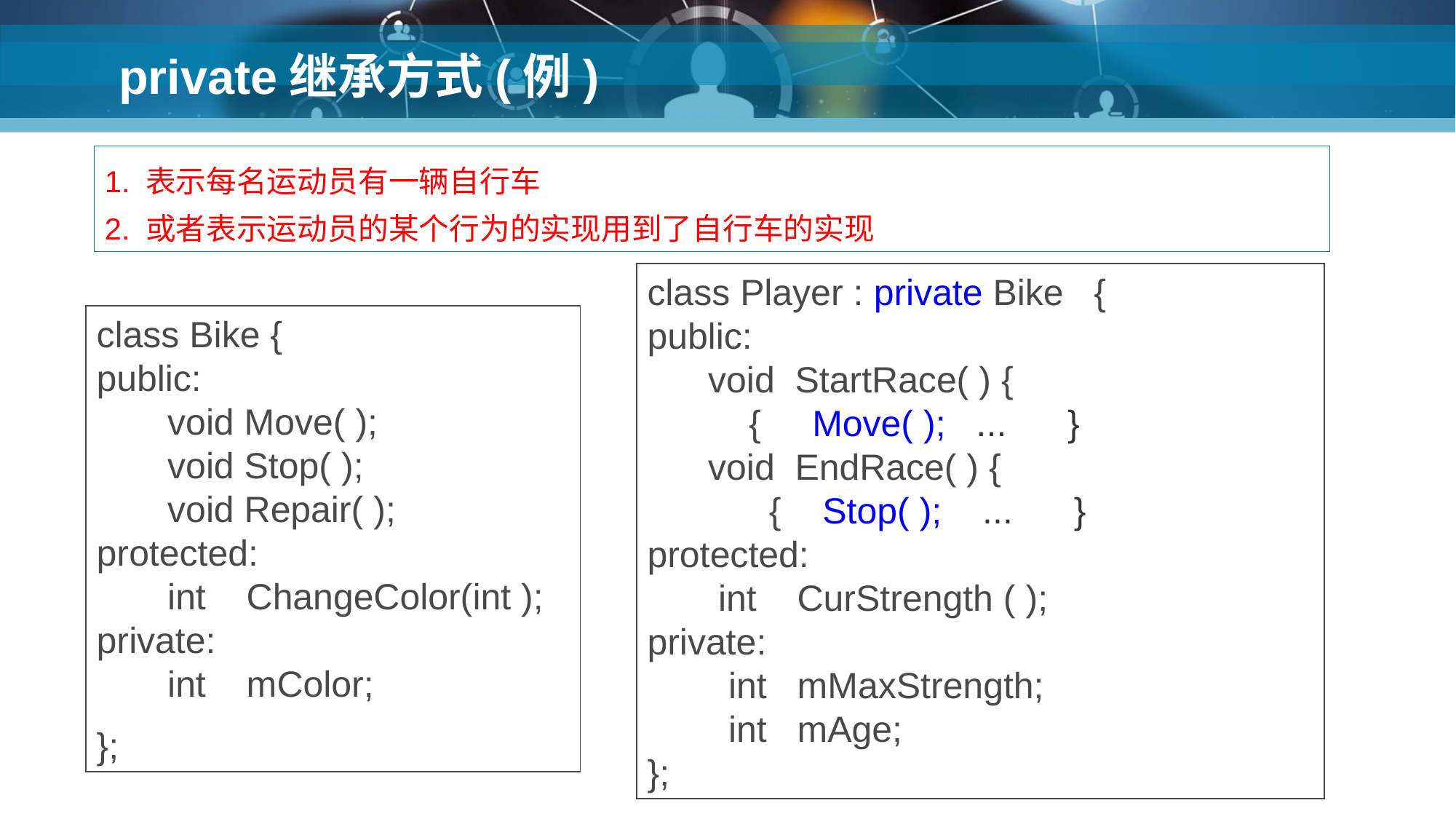

# private继承方式(例)
1. 表示每名运动员有一辆自行车
2. 或者表示运动员的某个行为的实现用到了自行车的实现
class Player : private Bike   {
public:
      void  StartRace( ) {
          {     Move( );   ...      }
      void  EndRace( ) {
            {    Stop( );    ...      }
protected:
       int    CurStrength ( );
private:
        int   mMaxStrength;
        int   mAge;
};
class Bike {
public:
       void Move( );
       void Stop( );
       void Repair( );
protected:
       int    ChangeColor(int );
private:
       int    mColor;
};